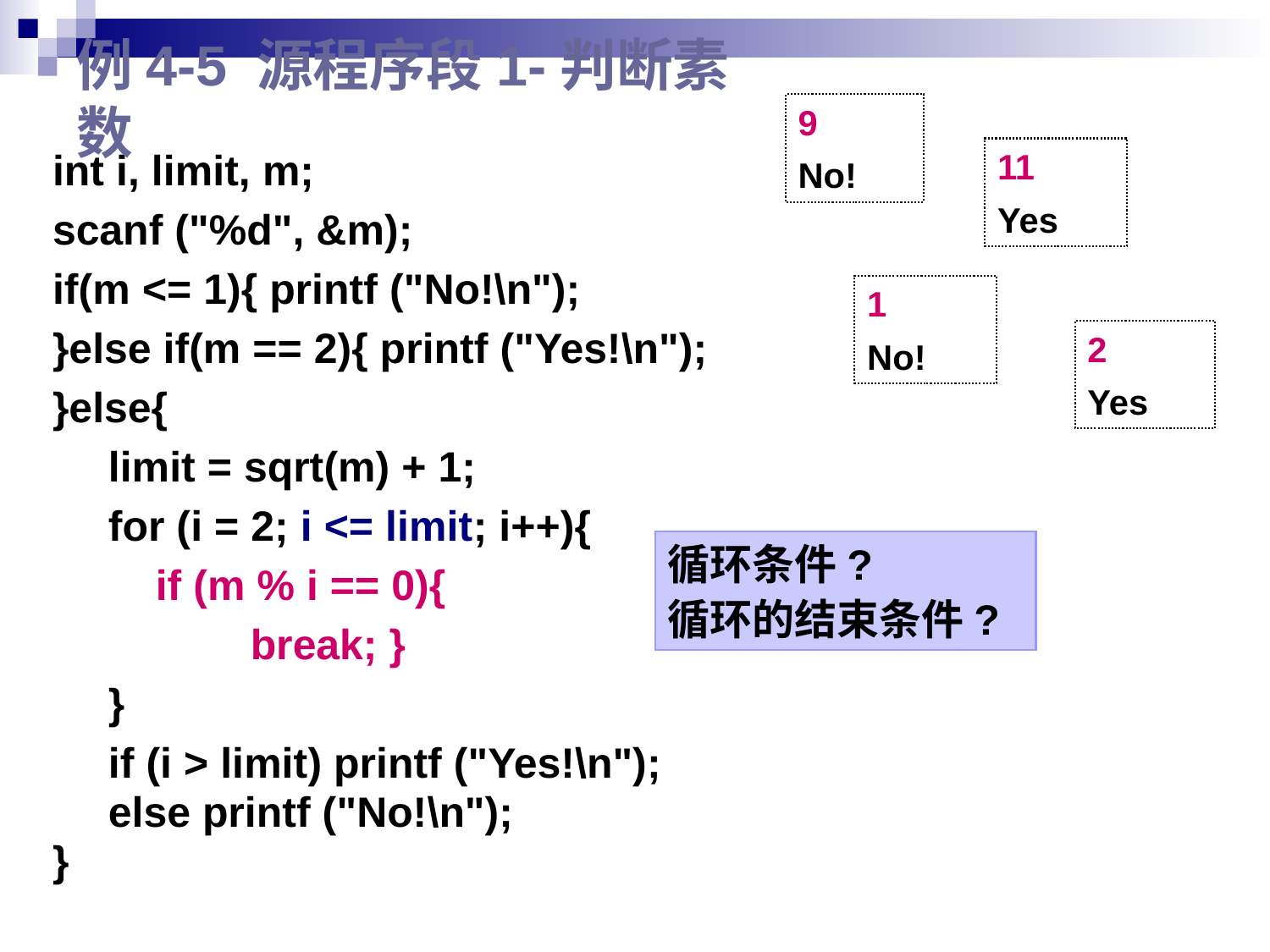

# 例4-5 源程序段1-判断素数
9
No!
int i, limit, m;
scanf ("%d", &m);
if(m <= 1){ printf ("No!\n");
}else if(m == 2){ printf ("Yes!\n");
}else{
limit = sqrt(m) + 1;
for (i = 2; i <= limit; i++){
    if (m % i == 0){
            break; }
}
if (i > limit) printf ("Yes!\n");
else printf ("No!\n");
}
11
Yes
1
No!
2
Yes
循环条件?
循环的结束条件?